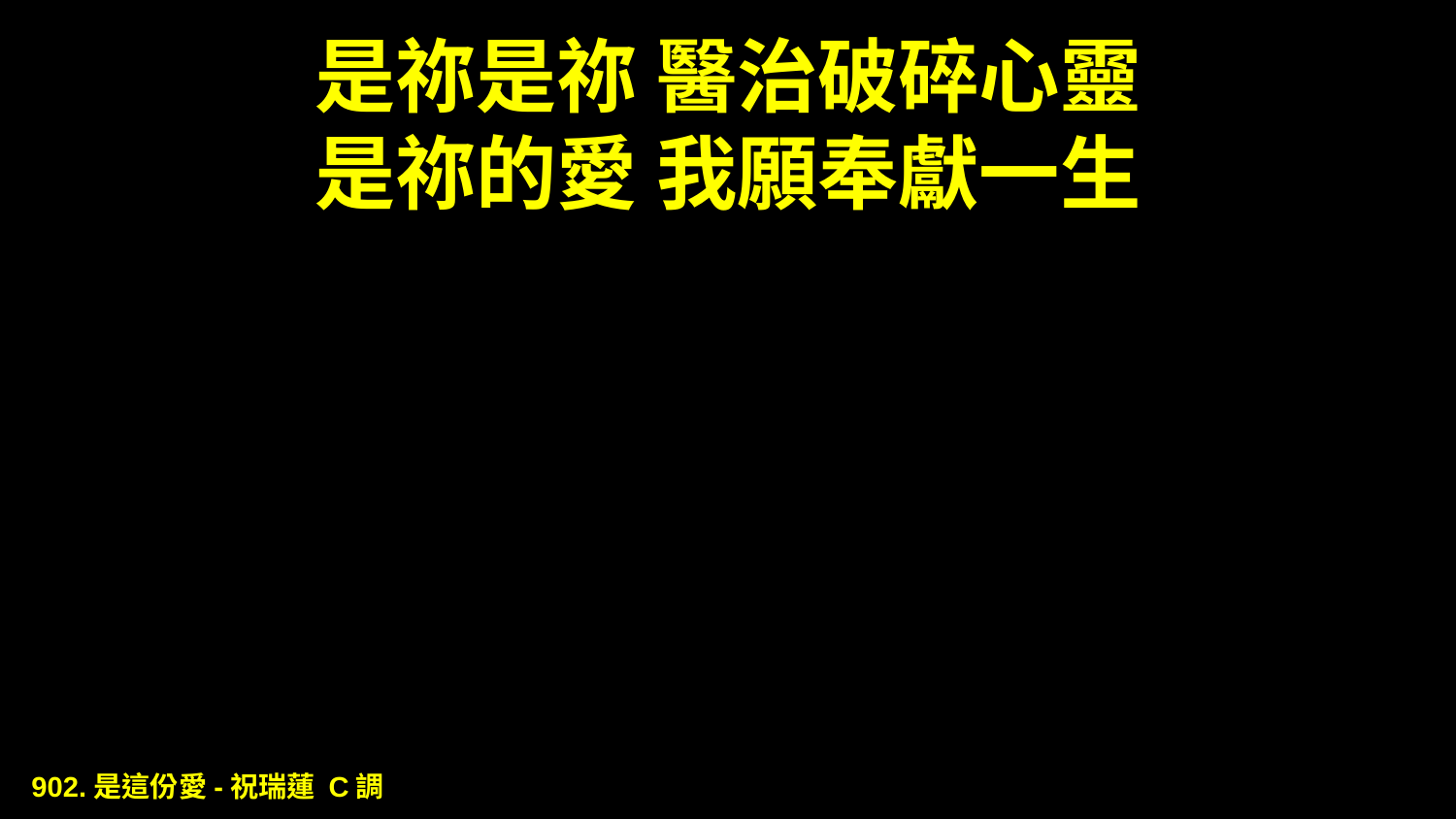

# 是祢是祢 醫治破碎心靈 是祢的愛 我願奉獻一生
902.是這份愛-祝瑞蓮 C調